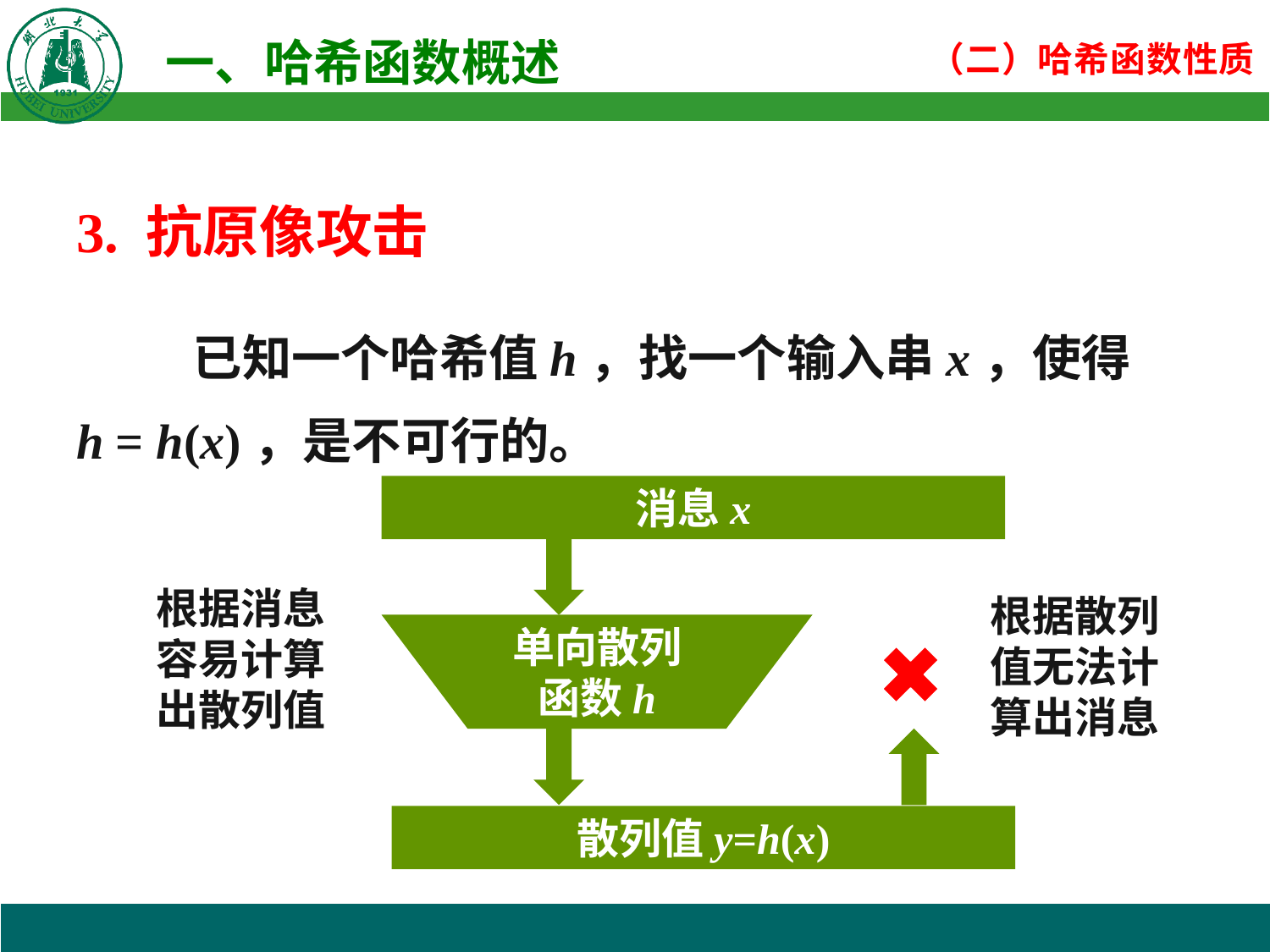

3. 抗原像攻击
        已知一个哈希值h，找一个输入串x，使得
h = h(x)，是不可行的。

消息x

根据消息容易计算出散列值
根据散列值无法计算出消息
单向散列
函数h

散列值y=h(x)